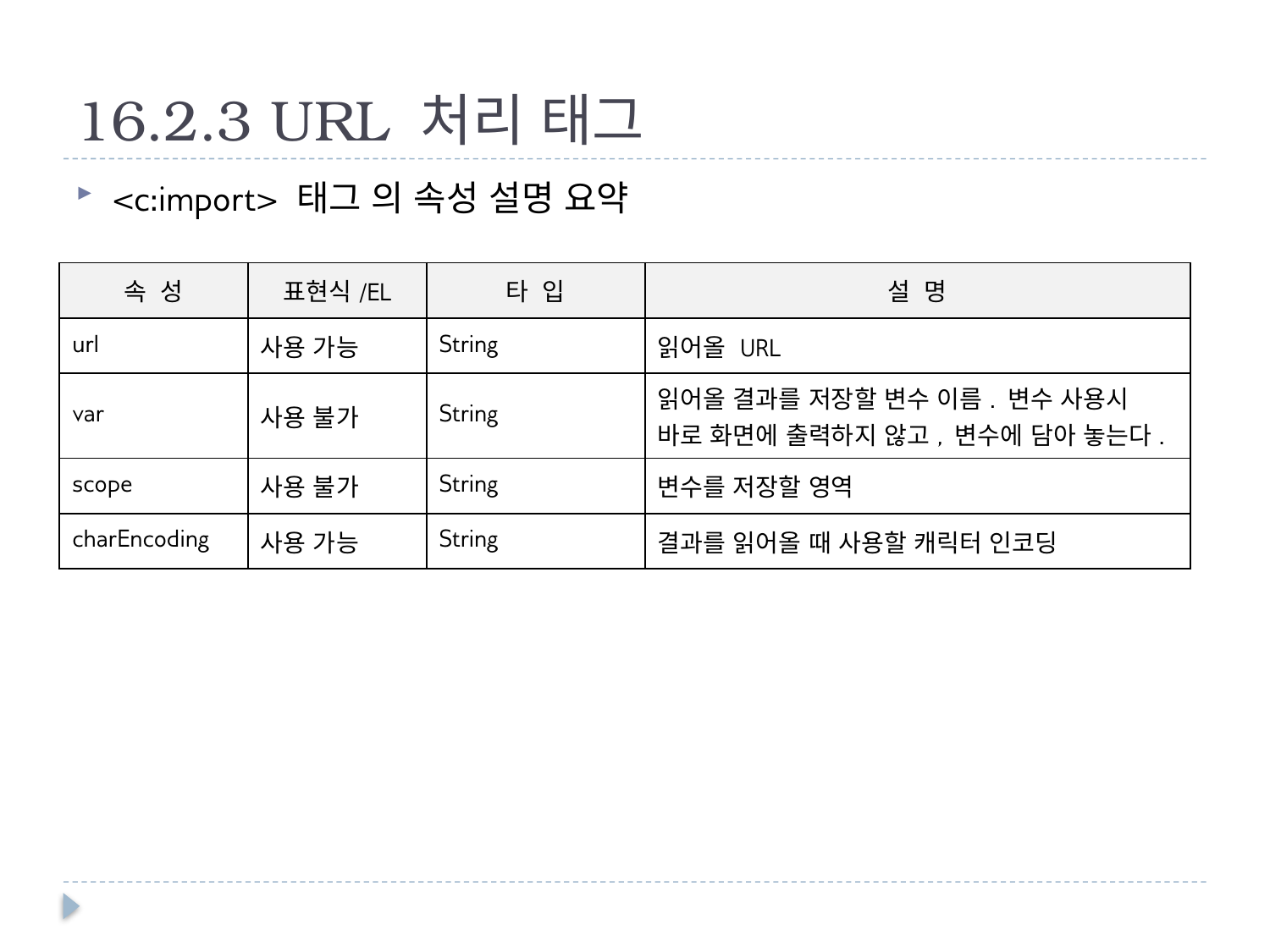

# 16.2.3 URL 처리 태그
<c:import> 태그 의 속성 설명 요약
| 속 성 | 표현식/EL | 타 입 | 설 명 |
| --- | --- | --- | --- |
| url | 사용 가능 | String | 읽어올 URL |
| var | 사용 불가 | String | 읽어올 결과를 저장할 변수 이름. 변수 사용시 바로 화면에 출력하지 않고, 변수에 담아 놓는다. |
| scope | 사용 불가 | String | 변수를 저장할 영역 |
| charEncoding | 사용 가능 | String | 결과를 읽어올 때 사용할 캐릭터 인코딩 |